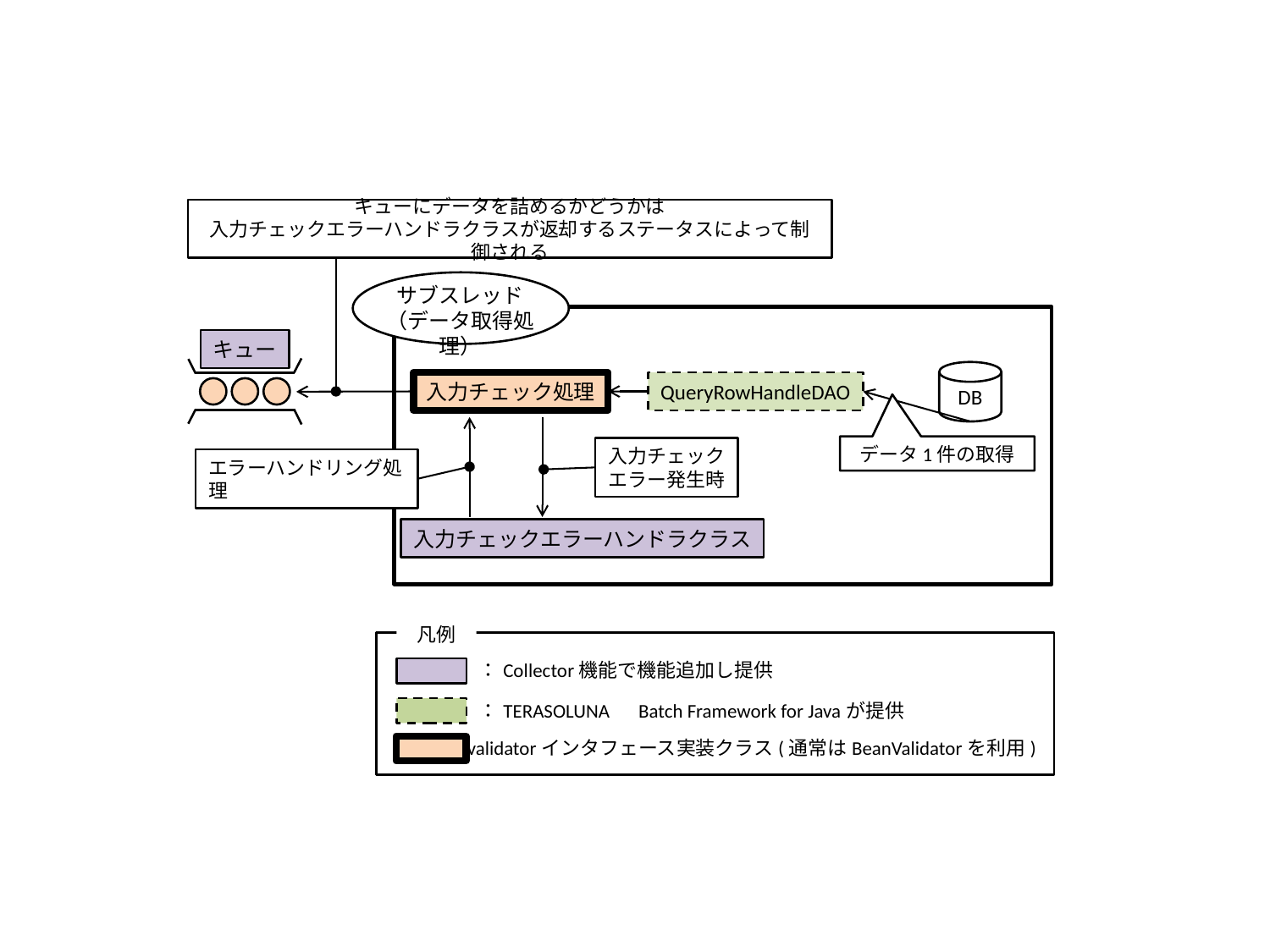

キューにデータを詰めるかどうかは
入力チェックエラーハンドラクラスが返却するステータスによって制御される

サブスレッド
（データ取得処理）

キュー
DB
入力チェック処理
QueryRowHandleDAO

データ1件の取得
入力チェック
エラー発生時
エラーハンドリング処理
入力チェックエラーハンドラクラス
凡例

：Collector機能で機能追加し提供

：TERASOLUNA　Batch Framework for Javaが提供

：validatorインタフェース実装クラス(通常はBeanValidatorを利用)